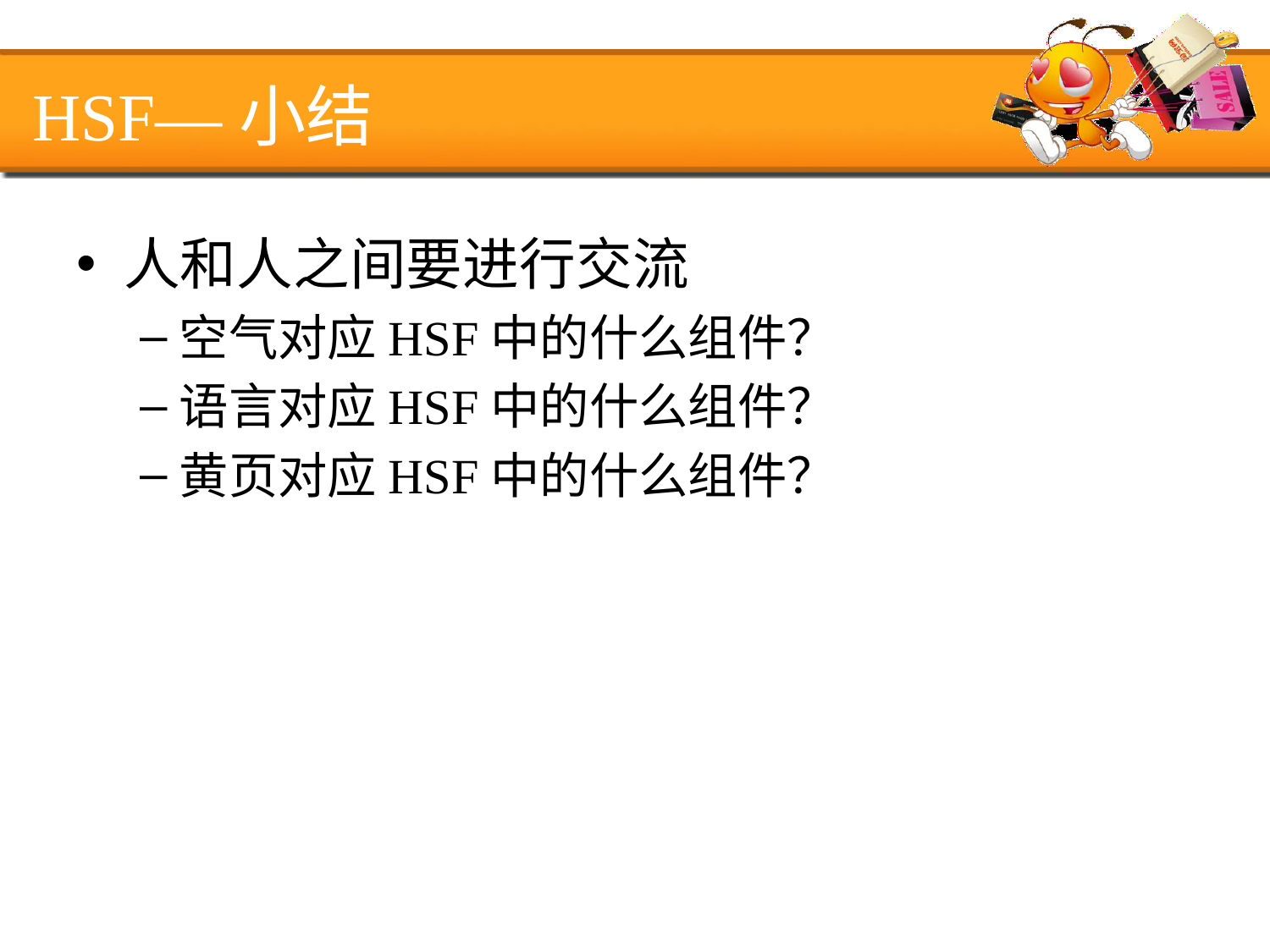

# HSF—小结
人和人之间要进行交流
空气对应HSF中的什么组件？
语言对应HSF中的什么组件？
黄页对应HSF中的什么组件？